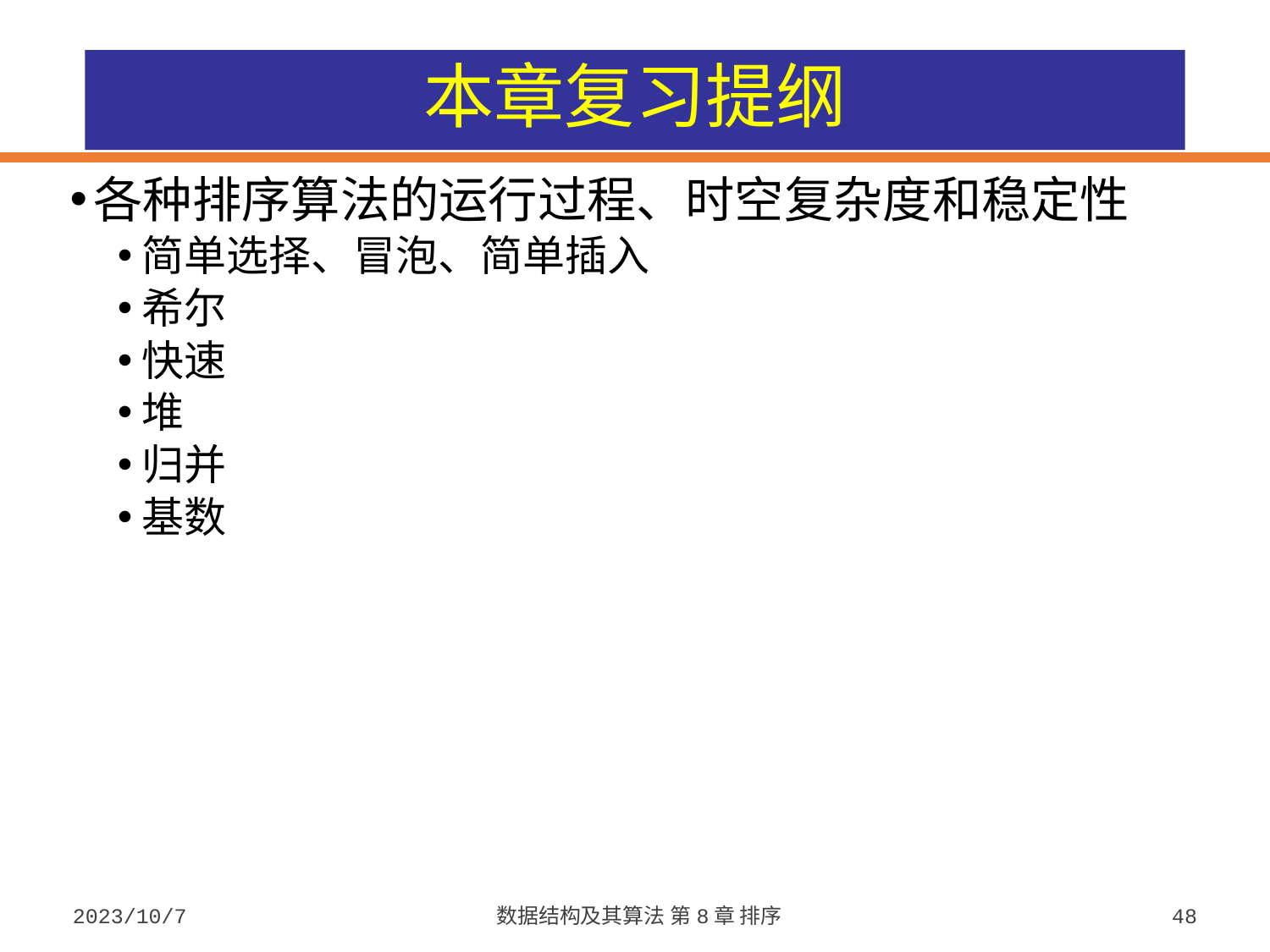

# 本章复习提纲
各种排序算法的运行过程、时空复杂度和稳定性
简单选择、冒泡、简单插入
希尔
快速
堆
归并
基数
2023/10/7
数据结构及其算法 第8章 排序
48